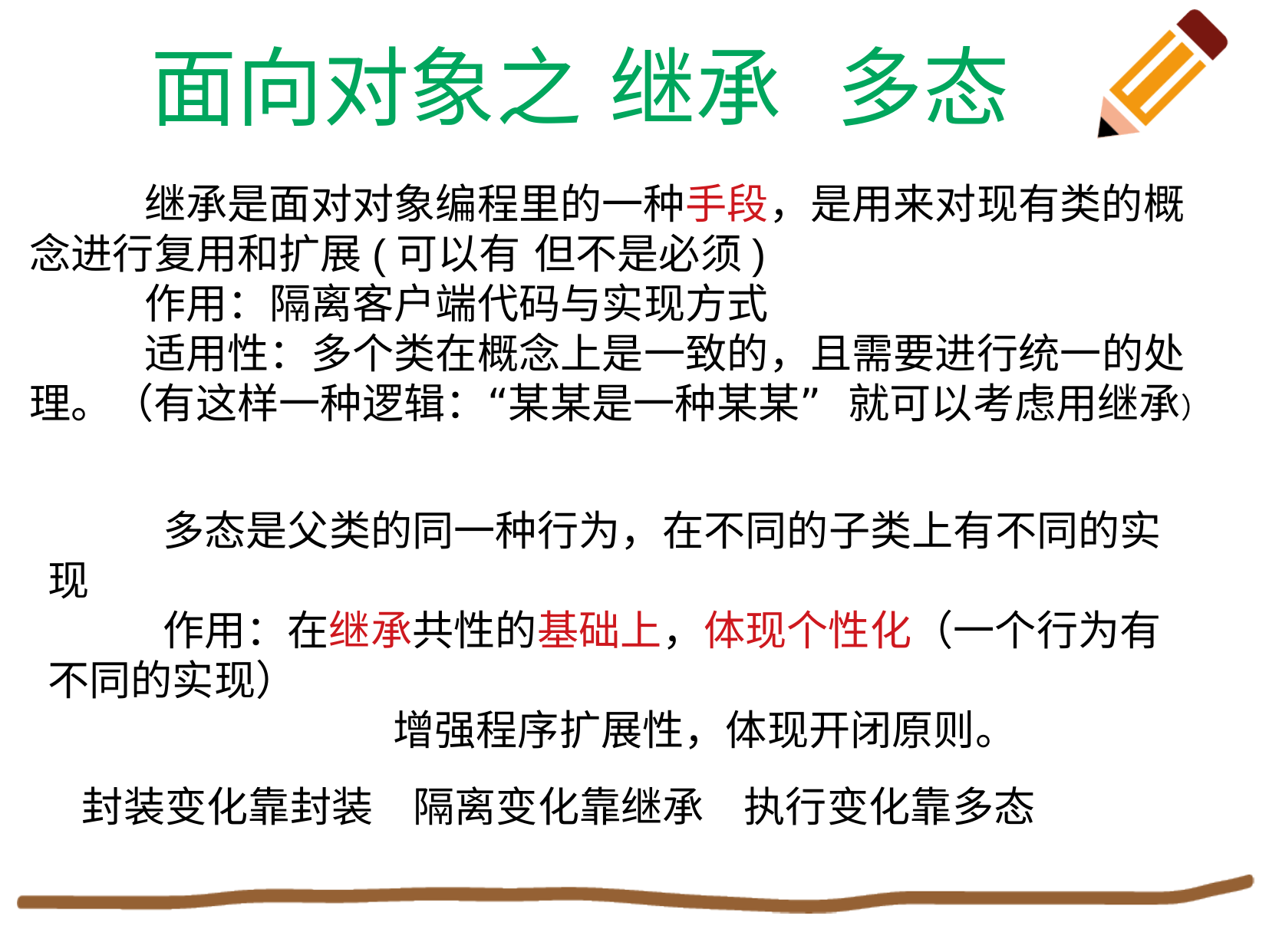

面向对象之 继承  多态
	继承是面对对象编程里的一种手段，是用来对现有类的概念进行复用和扩展(可以有 但不是必须)
 	作用：隔离客户端代码与实现方式
	适用性：多个类在概念上是一致的，且需要进行统一的处理。（有这样一种逻辑：“某某是一种某某”  就可以考虑用继承）
	多态是父类的同一种行为，在不同的子类上有不同的实现
	作用：在继承共性的基础上，体现个性化（一个行为有不同的实现）
			增强程序扩展性，体现开闭原则。

  封装变化靠封装   隔离变化靠继承   执行变化靠多态